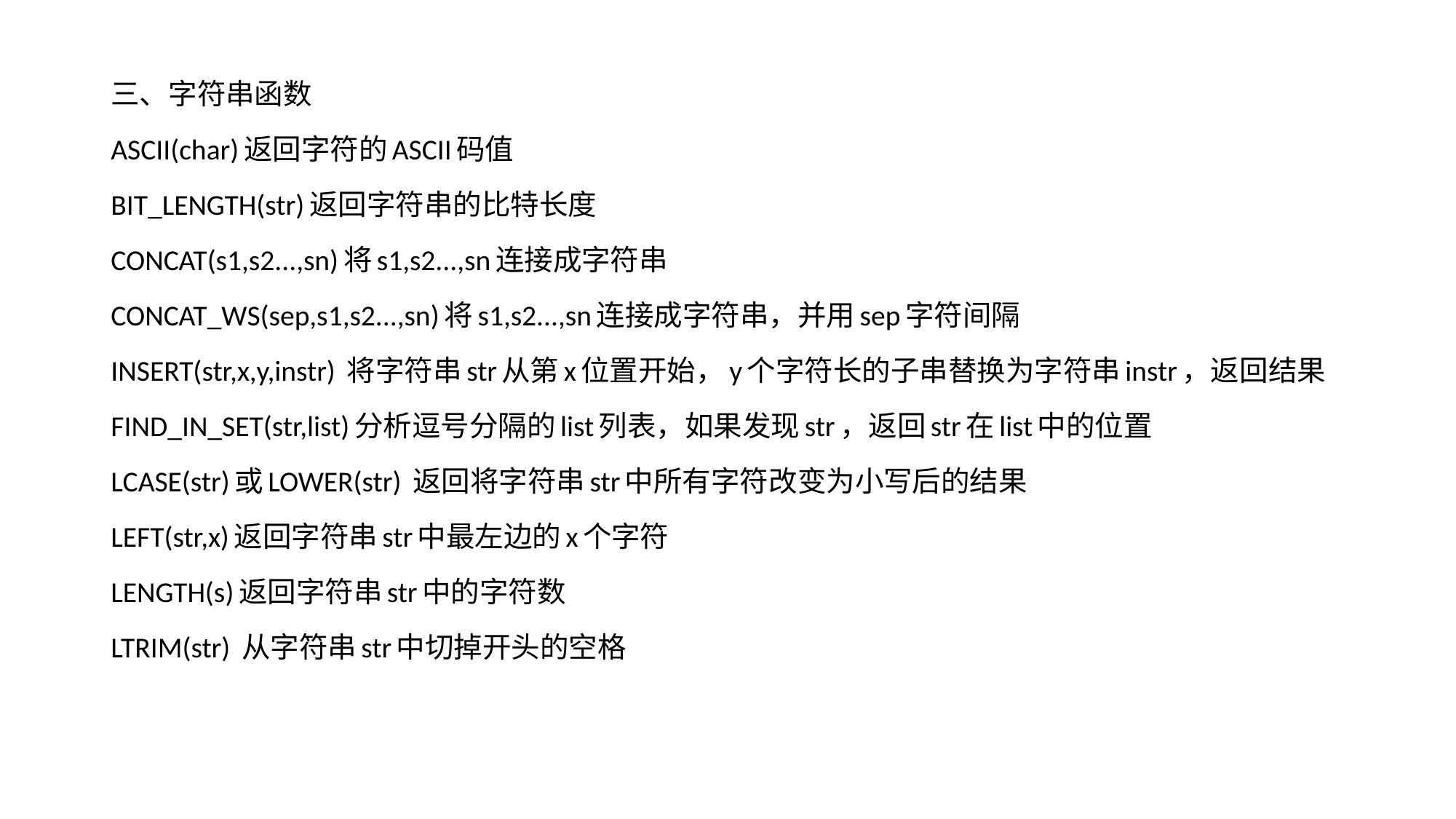

三、字符串函数
ASCII(char)返回字符的ASCII码值
BIT_LENGTH(str)返回字符串的比特长度
CONCAT(s1,s2...,sn)将s1,s2...,sn连接成字符串
CONCAT_WS(sep,s1,s2...,sn)将s1,s2...,sn连接成字符串，并用sep字符间隔
INSERT(str,x,y,instr) 将字符串str从第x位置开始，y个字符长的子串替换为字符串instr，返回结果
FIND_IN_SET(str,list)分析逗号分隔的list列表，如果发现str，返回str在list中的位置
LCASE(str)或LOWER(str) 返回将字符串str中所有字符改变为小写后的结果
LEFT(str,x)返回字符串str中最左边的x个字符
LENGTH(s)返回字符串str中的字符数
LTRIM(str) 从字符串str中切掉开头的空格